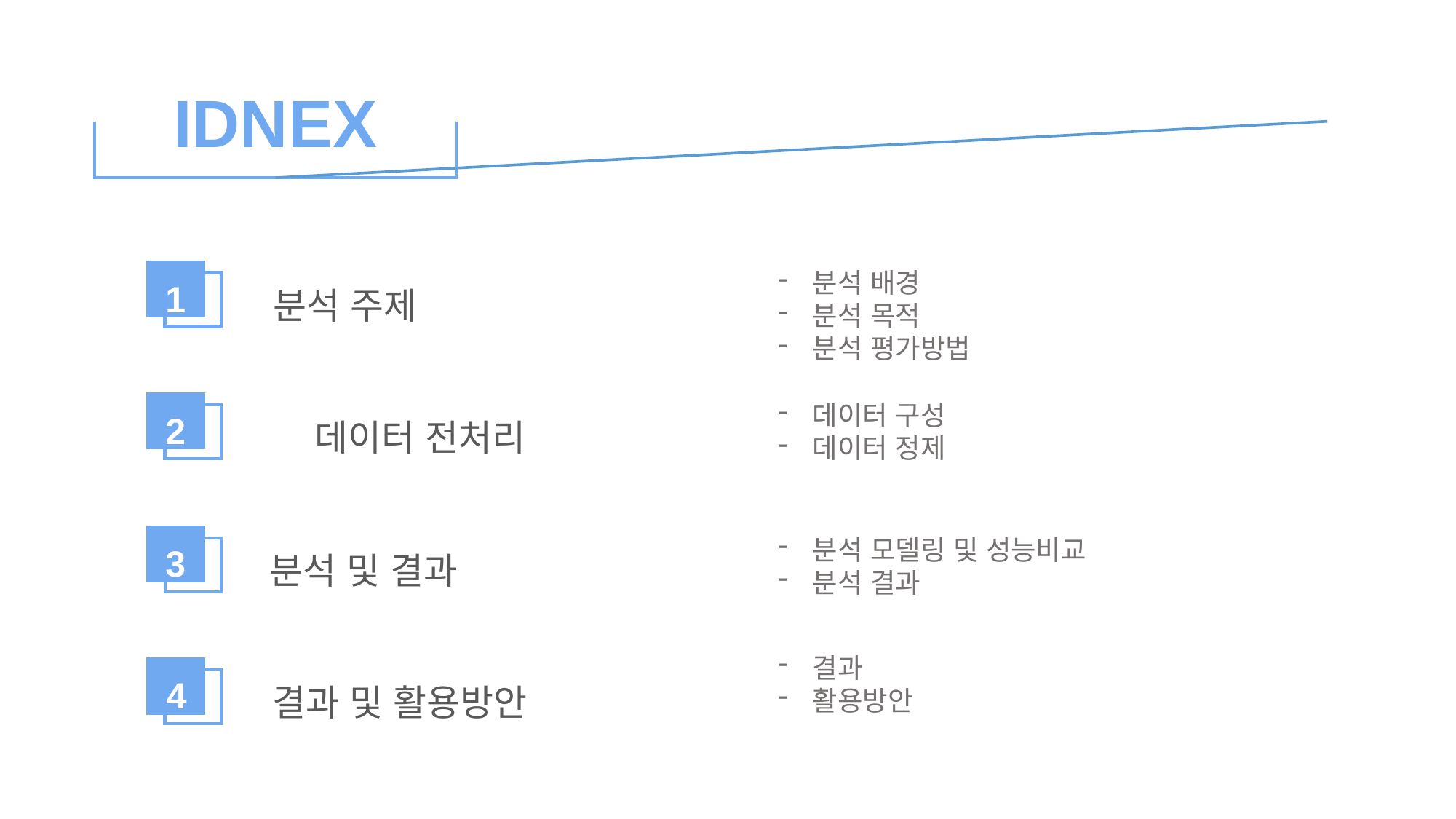

IDNEX
1
 분석 주제

2
데이터 전처리

3
분석 및 결과

4
결과 및 활용방안

분석 배경
분석 목적
분석 평가방법
데이터 구성
데이터 정제
분석 모델링 및 성능비교
분석 결과
결과
활용방안